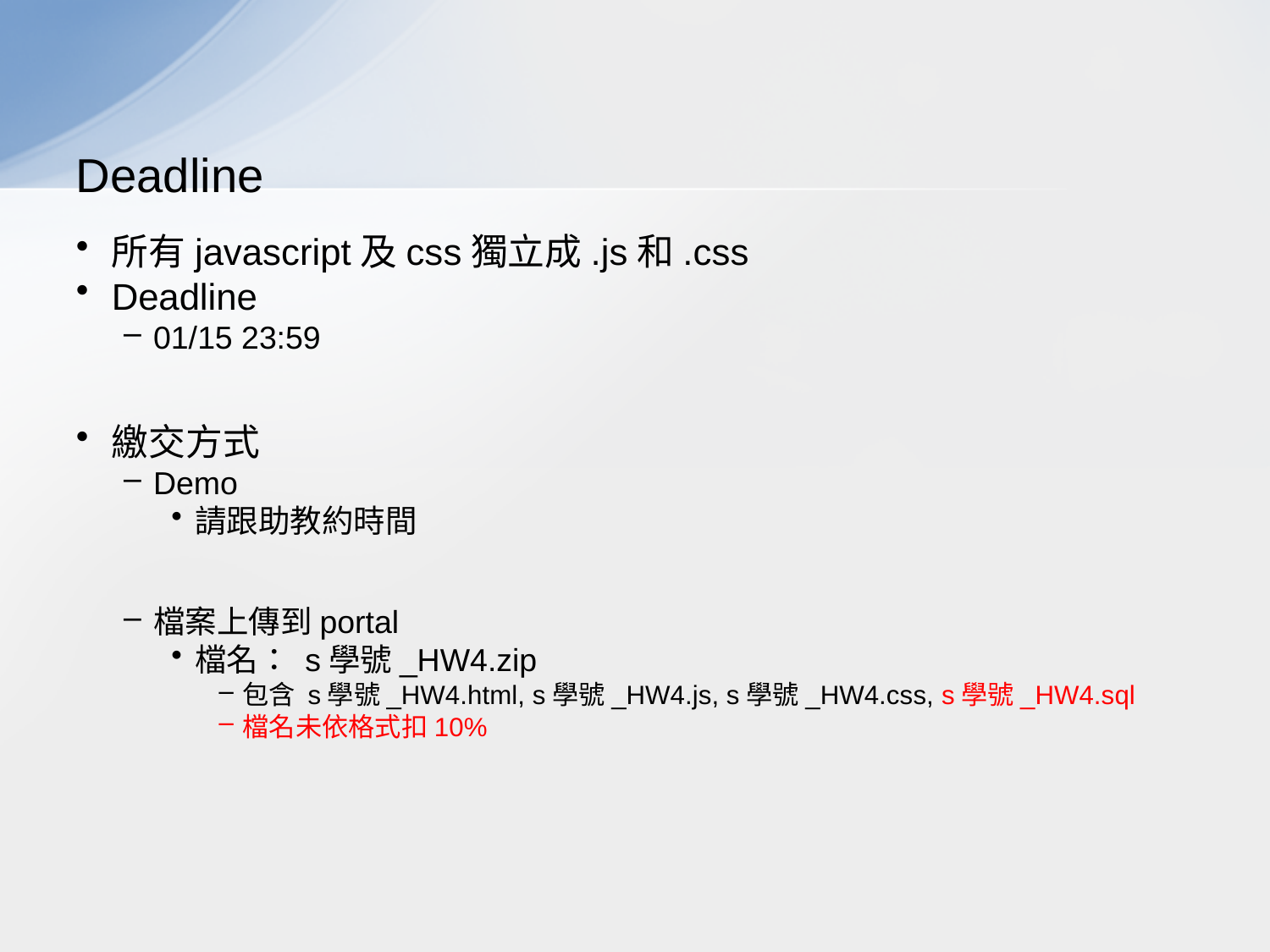

# Deadline
所有javascript及css獨立成.js和.css
Deadline
01/15 23:59

繳交方式
Demo
請跟助教約時間

檔案上傳到portal
檔名： s學號_HW4.zip
包含 s學號_HW4.html, s學號_HW4.js, s學號_HW4.css, s學號_HW4.sql
檔名未依格式扣10%